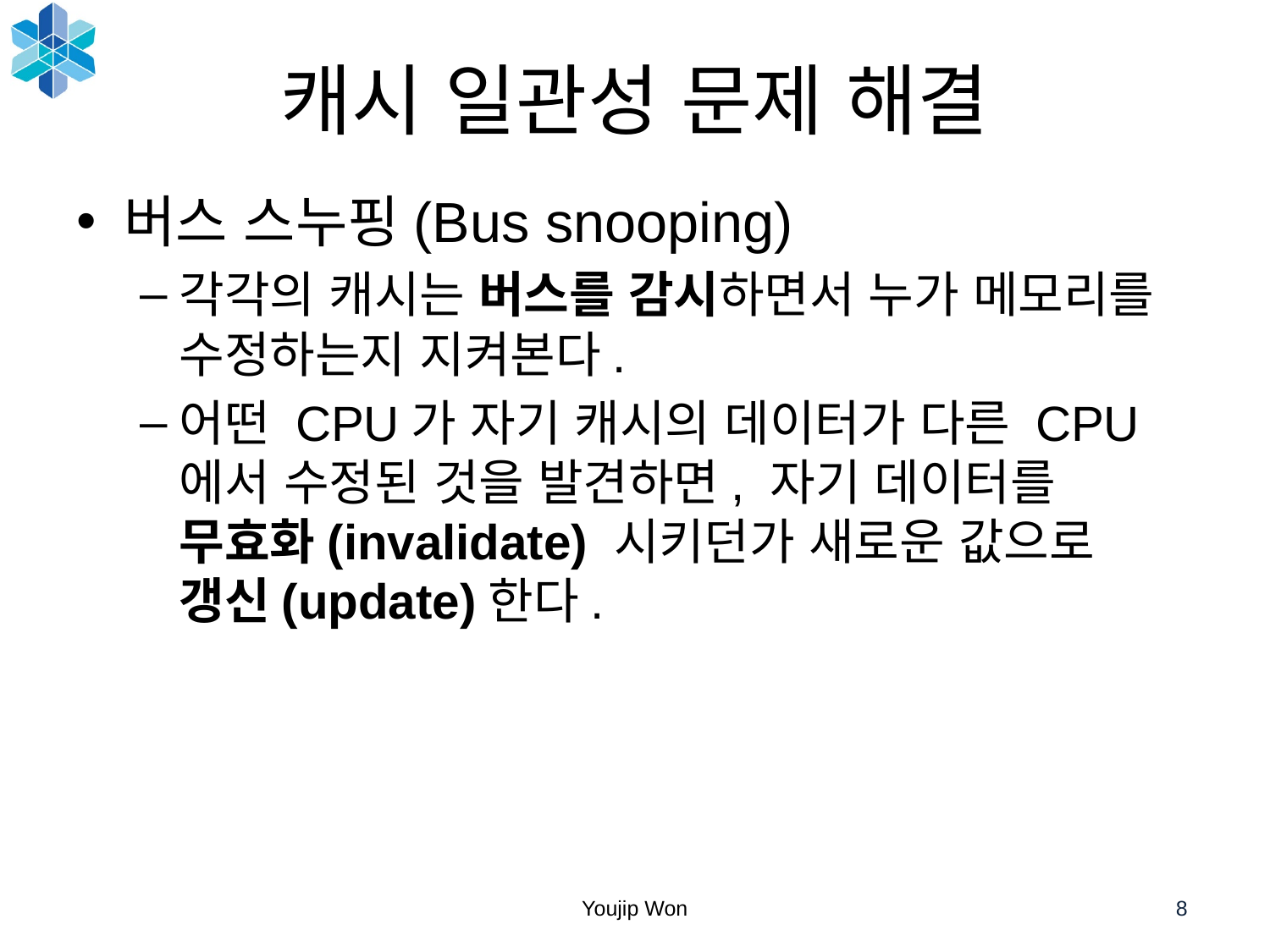

8
Youjip Won
# 캐시 일관성 문제 해결
버스 스누핑(Bus snooping)
각각의 캐시는 버스를 감시하면서 누가 메모리를 수정하는지 지켜본다.
어떤 CPU가 자기 캐시의 데이터가 다른 CPU에서 수정된 것을 발견하면, 자기 데이터를 무효화(invalidate) 시키던가 새로운 값으로 갱신(update)한다.